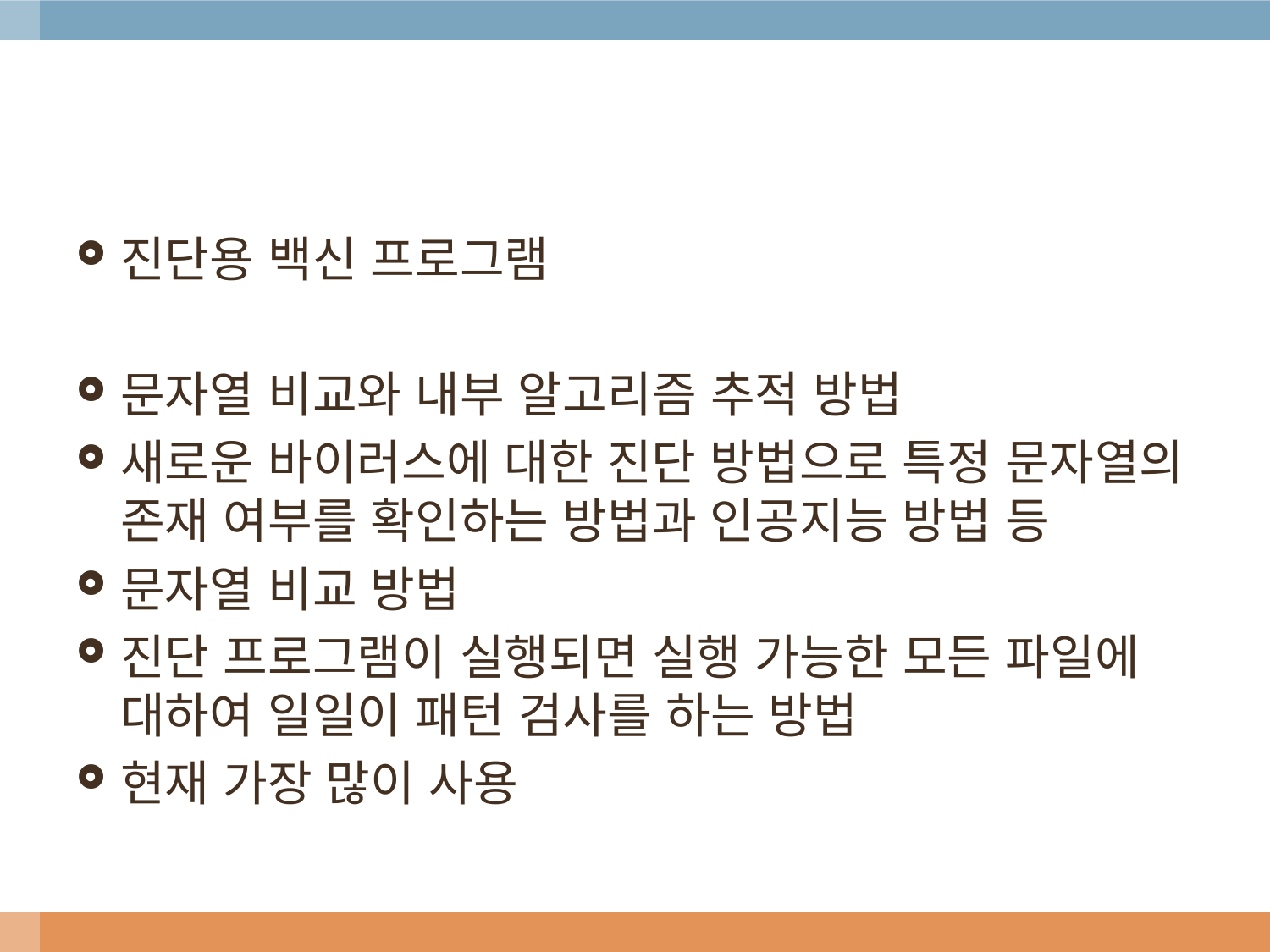

#
진단용 백신 프로그램

문자열 비교와 내부 알고리즘 추적 방법
새로운 바이러스에 대한 진단 방법으로 특정 문자열의 존재 여부를 확인하는 방법과 인공지능 방법 등
문자열 비교 방법
진단 프로그램이 실행되면 실행 가능한 모든 파일에 대하여 일일이 패턴 검사를 하는 방법
현재 가장 많이 사용